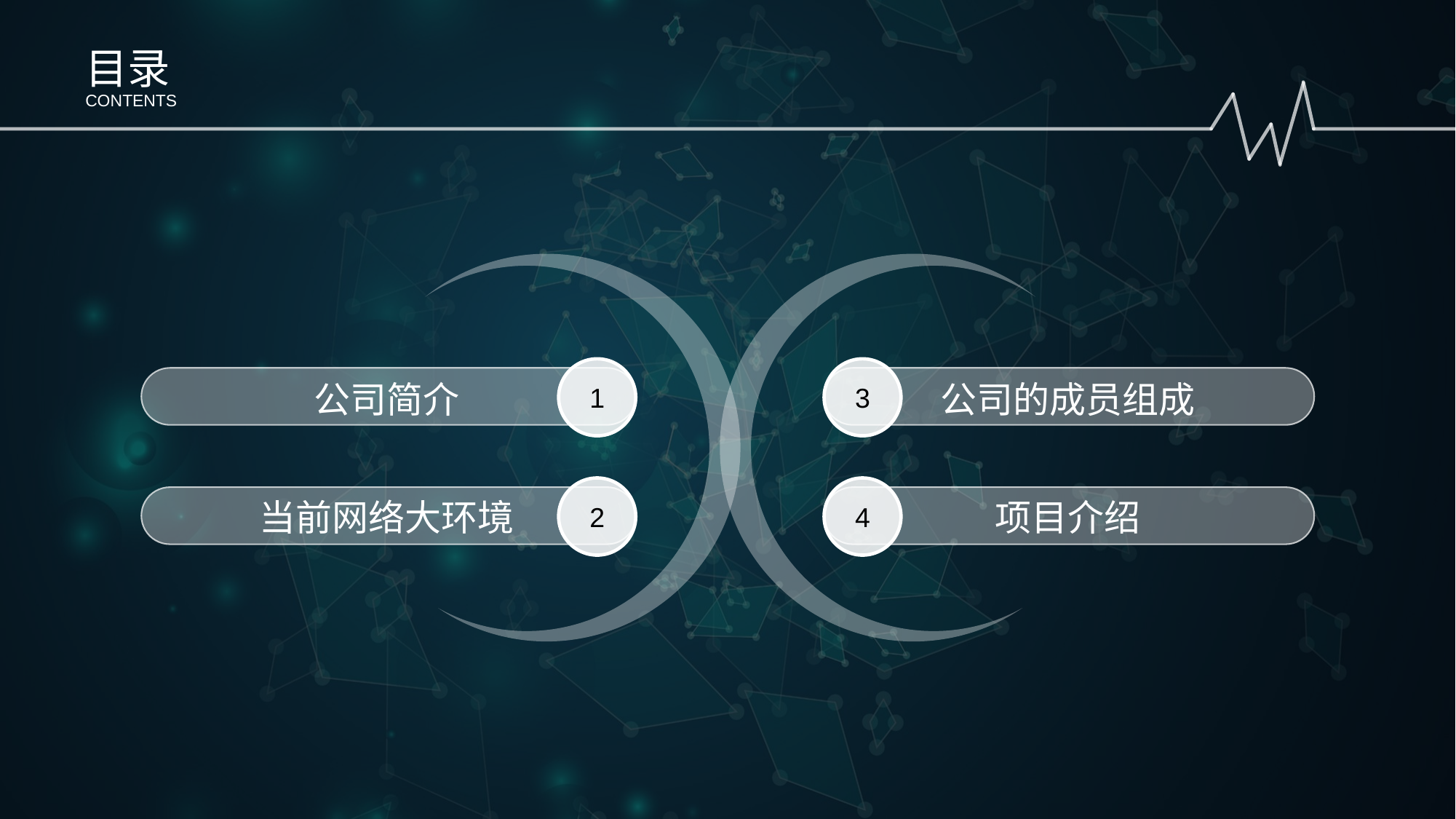

目录
CONTENTS

1

公司简介
3

公司的成员组成
2

当前网络大环境
4

项目介绍